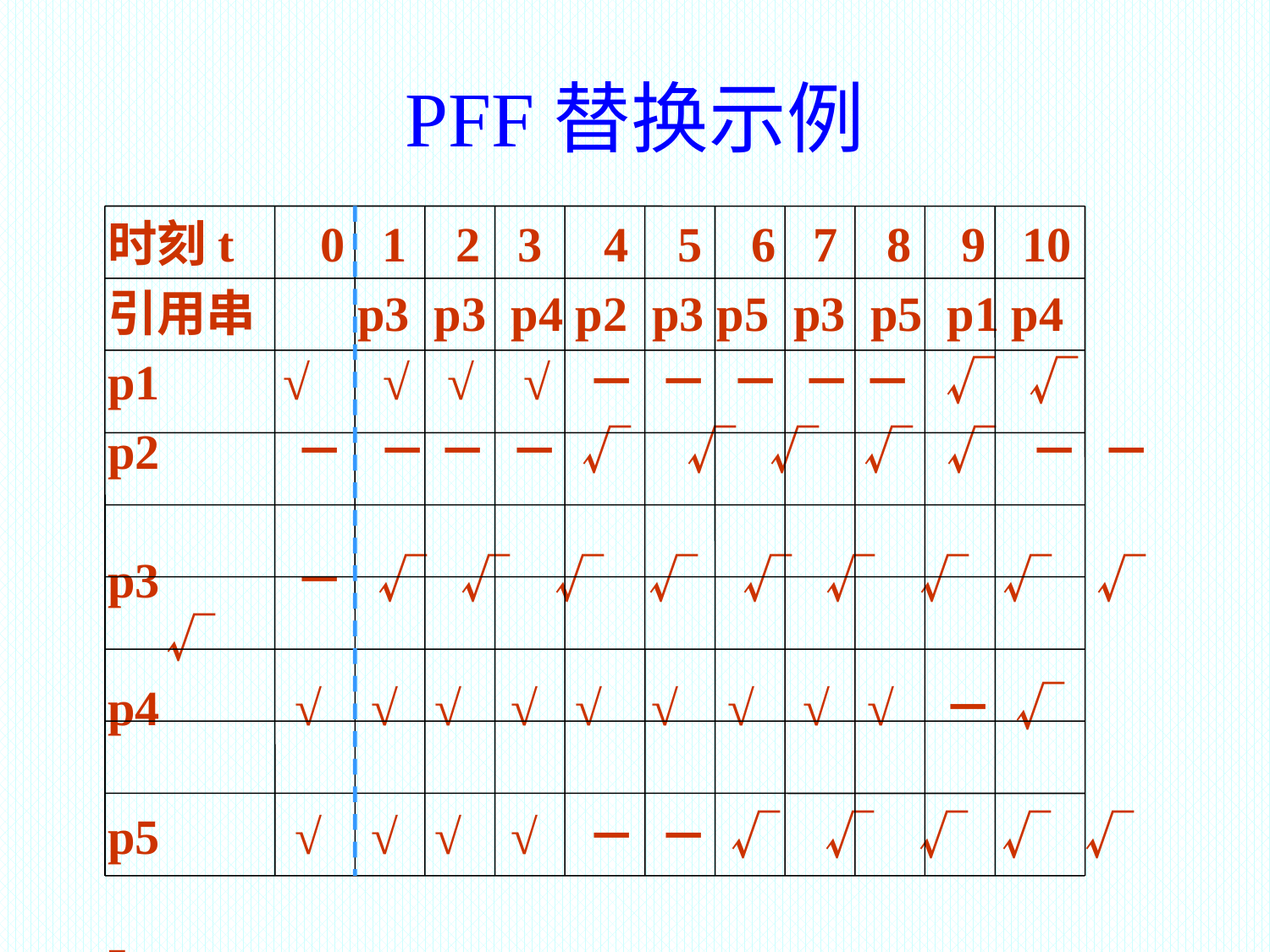

PFF替换示例
时刻t       0   1    2   3     4    5    6   7    8    9   10
引用串        p3  p3  p4 p2  p3 p5  p3  p5  p1 p4
p1          √      √   √    √  －  －  －  － －   √   √
p2          －   － －  －  √     √   √    √   √   －  －
p3          －   √   √    √    √    √   √    √   √    √   √
p4           √    √   √    √   √    √    √    √   √   －  √
p5           √    √   √    √   －  －  √    √    √   √   √
Int                p3                     p2            p5                    p1    p4
OUT t                          p1 ,p5                        p2,p4